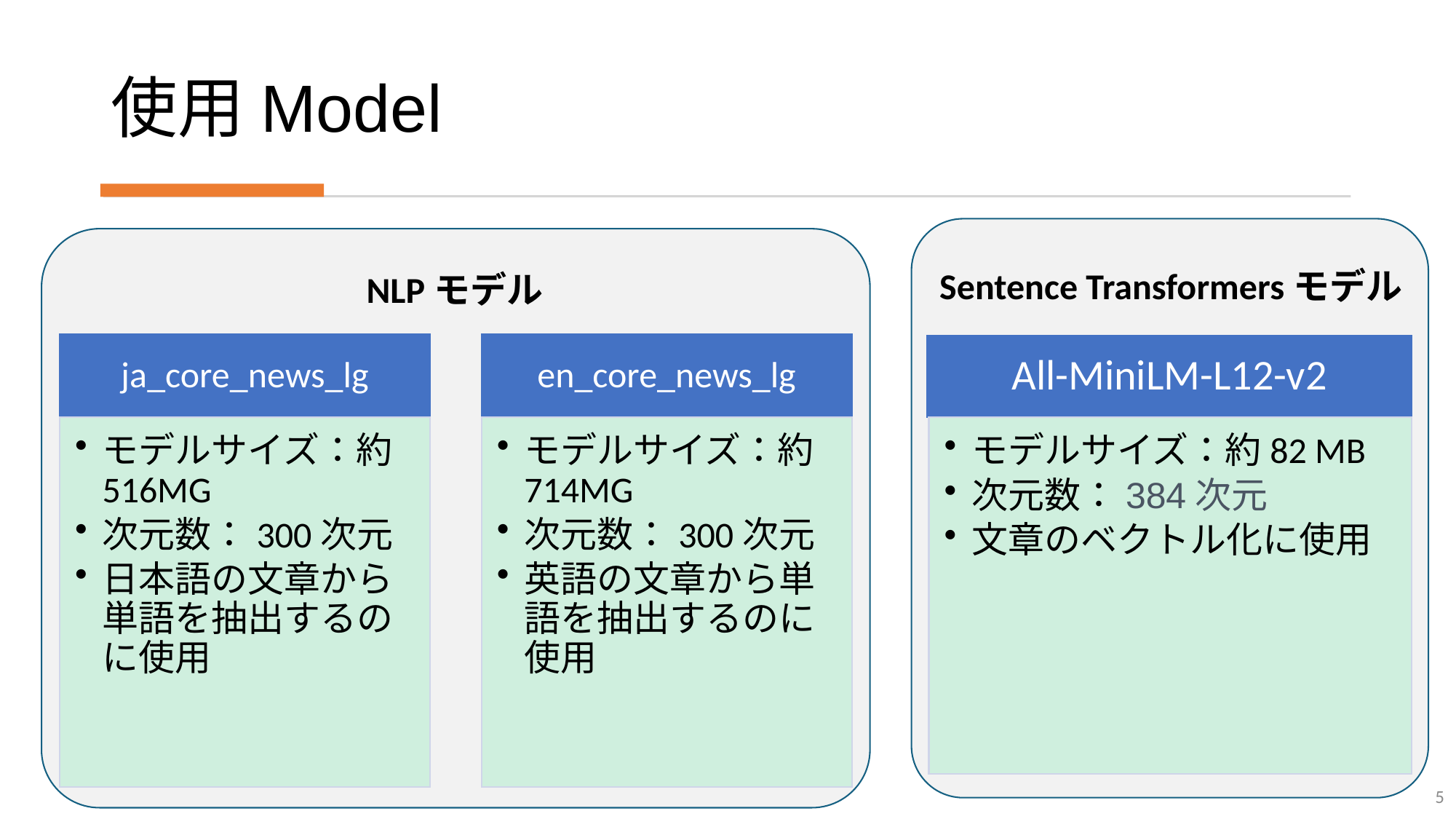

# 使用Model

Sentence Transformersモデル
NLPモデル
ja_core_news_lg
en_core_news_lg
モデルサイズ：約516MG
次元数：300次元
日本語の文章から単語を抽出するのに使用
モデルサイズ：約714MG
次元数：300次元
英語の文章から単語を抽出するのに使用
All-MiniLM-L12-v2
モデルサイズ：約82 MB
次元数：384次元
文章のベクトル化に使用
5